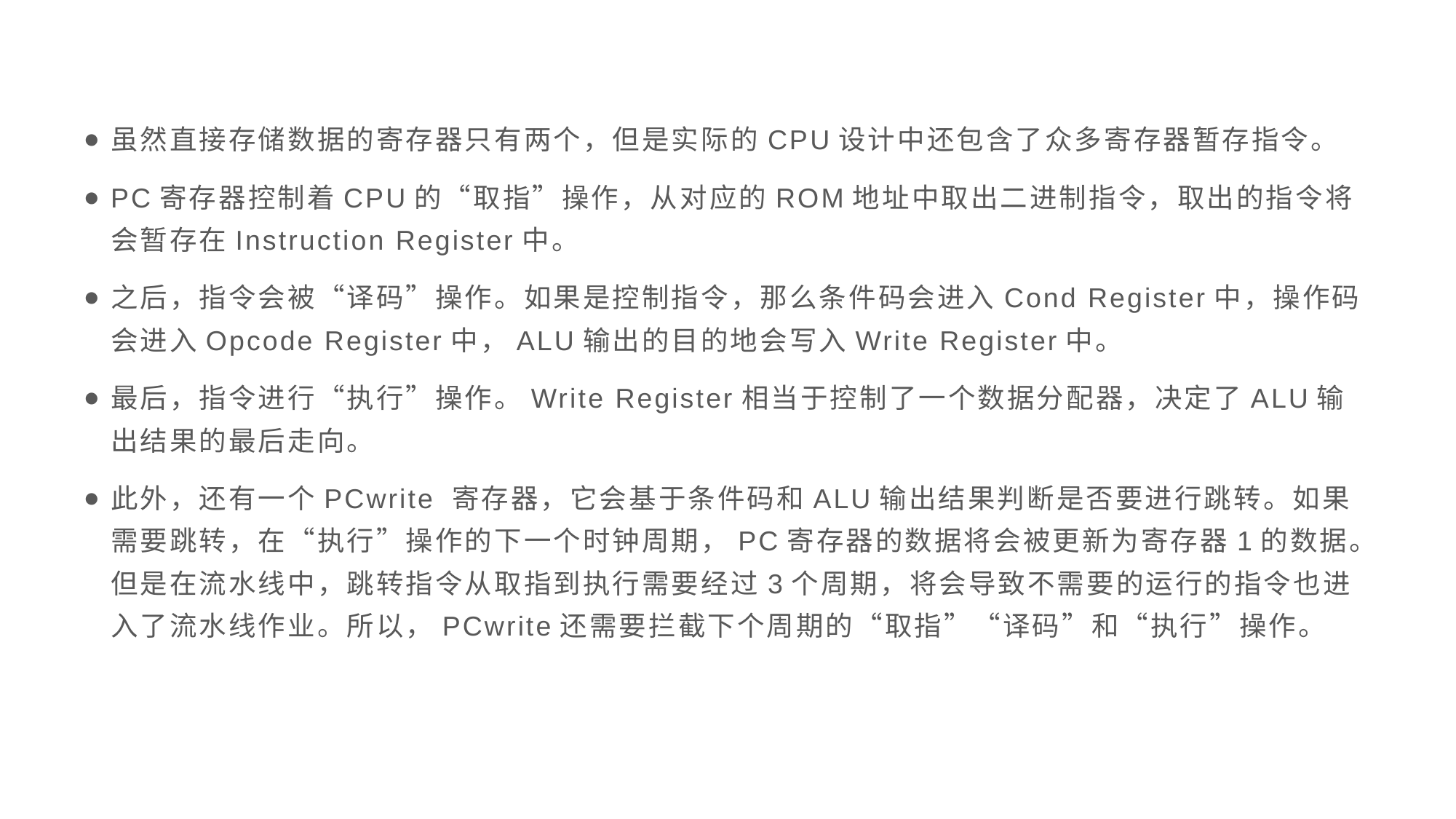

虽然直接存储数据的寄存器只有两个，但是实际的CPU设计中还包含了众多寄存器暂存指令。
PC寄存器控制着CPU的“取指”操作，从对应的ROM地址中取出二进制指令，取出的指令将会暂存在Instruction Register中。
之后，指令会被“译码”操作。如果是控制指令，那么条件码会进入Cond Register中，操作码会进入Opcode Register中，ALU输出的目的地会写入Write Register中。
最后，指令进行“执行”操作。Write Register相当于控制了一个数据分配器，决定了ALU输出结果的最后走向。
此外，还有一个PCwrite 寄存器，它会基于条件码和ALU输出结果判断是否要进行跳转。如果需要跳转，在“执行”操作的下一个时钟周期，PC寄存器的数据将会被更新为寄存器1的数据。但是在流水线中，跳转指令从取指到执行需要经过3个周期，将会导致不需要的运行的指令也进入了流水线作业。所以，PCwrite还需要拦截下个周期的“取指”“译码”和“执行”操作。